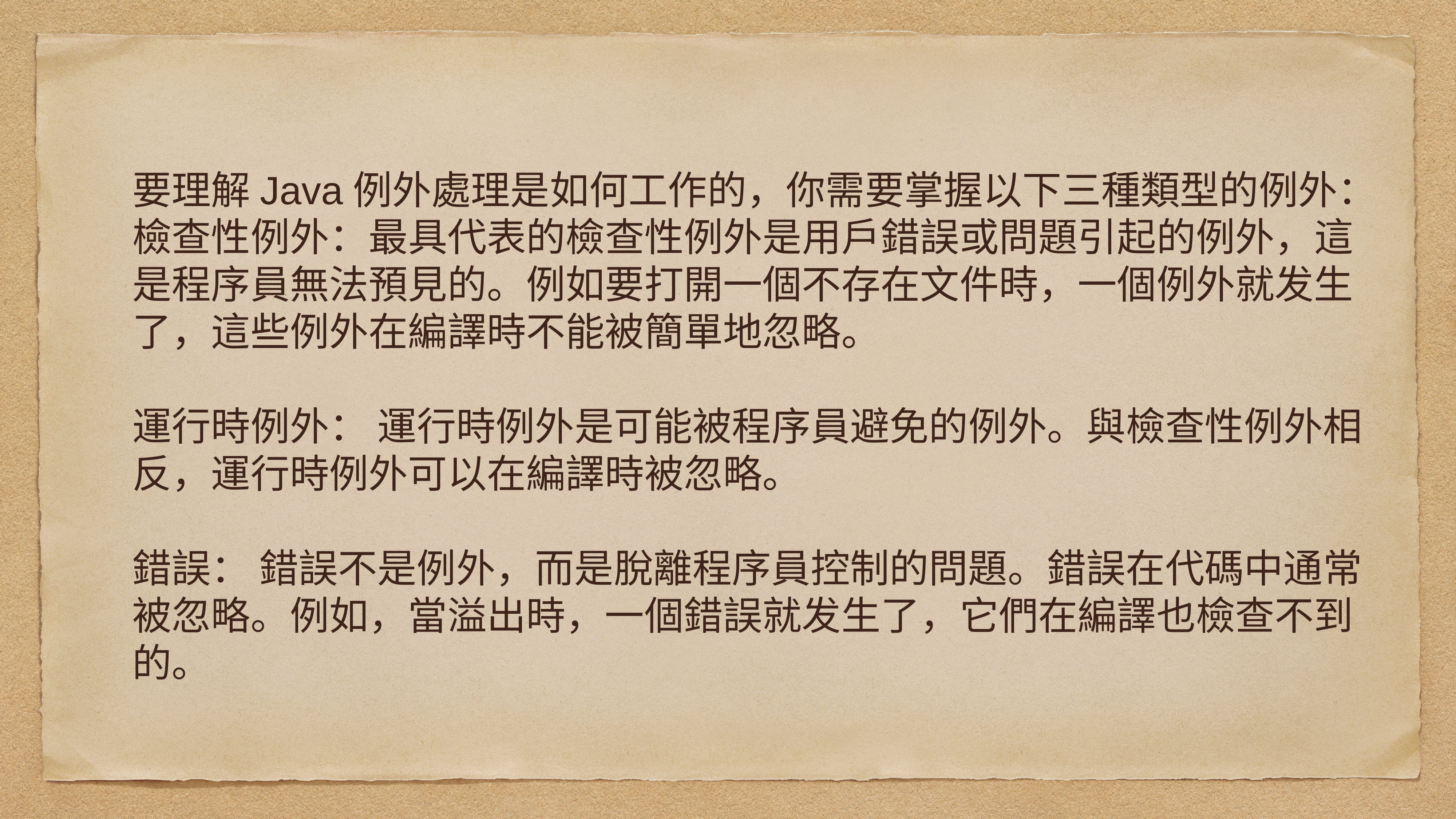

要理解Java例外處理是如何工作的，你需要掌握以下三種類型的例外：
檢查性例外：最具代表的檢查性例外是用戶錯誤或問題引起的例外，這是程序員無法預見的。例如要打開一個不存在文件時，一個例外就发生了，這些例外在編譯時不能被簡單地忽略。

運行時例外： 運行時例外是可能被程序員避免的例外。與檢查性例外相反，運行時例外可以在編譯時被忽略。

錯誤： 錯誤不是例外，而是脫離程序員控制的問題。錯誤在代碼中通常被忽略。例如，當溢出時，一個錯誤就发生了，它們在編譯也檢查不到的。